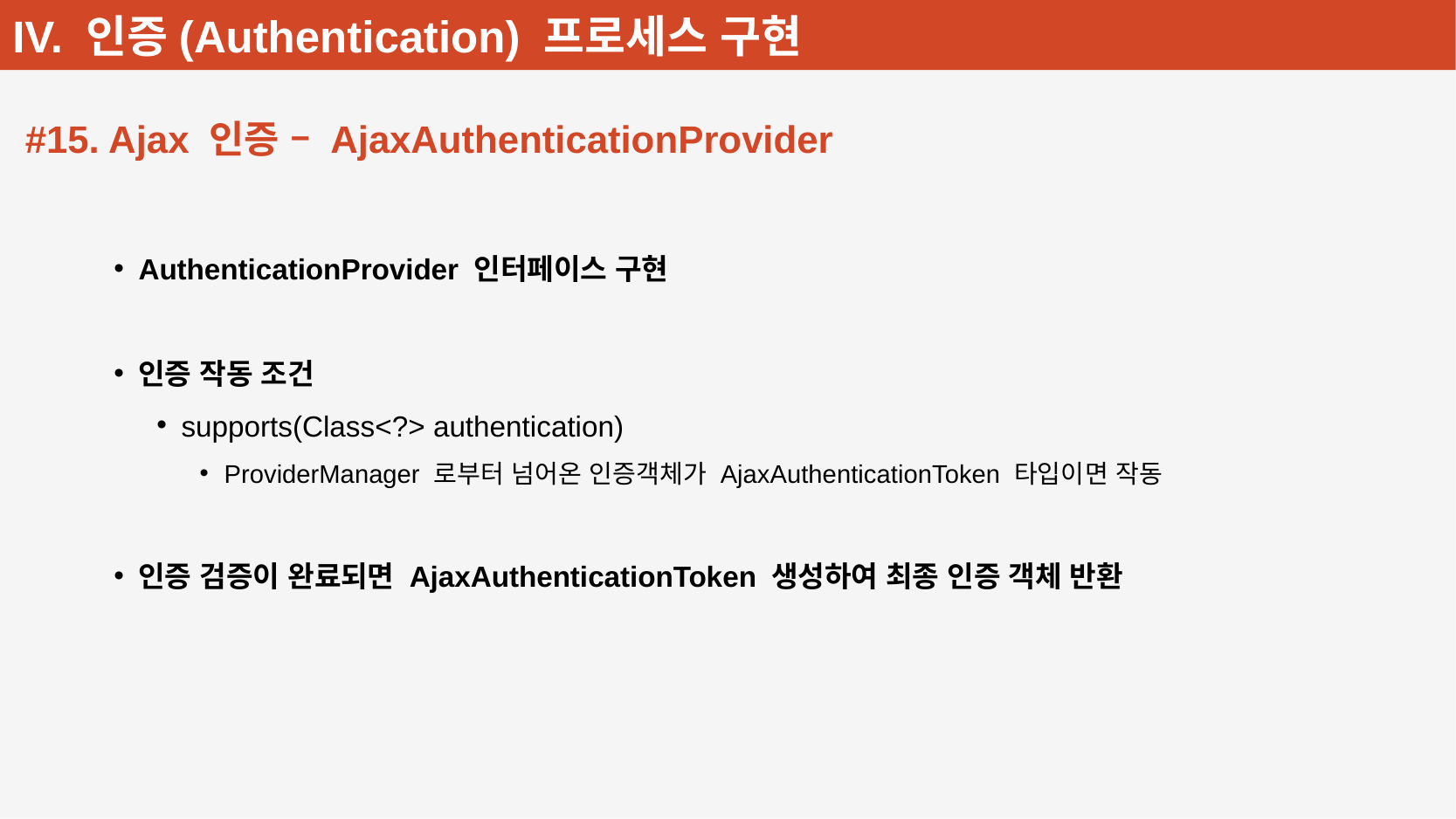

#15. Ajax 인증 – AjaxAuthenticationProvider
AuthenticationProvider 인터페이스 구현

인증 작동 조건
supports(Class<?> authentication)
ProviderManager 로부터 넘어온 인증객체가 AjaxAuthenticationToken 타입이면 작동

인증 검증이 완료되면 AjaxAuthenticationToken 생성하여 최종 인증 객체 반환